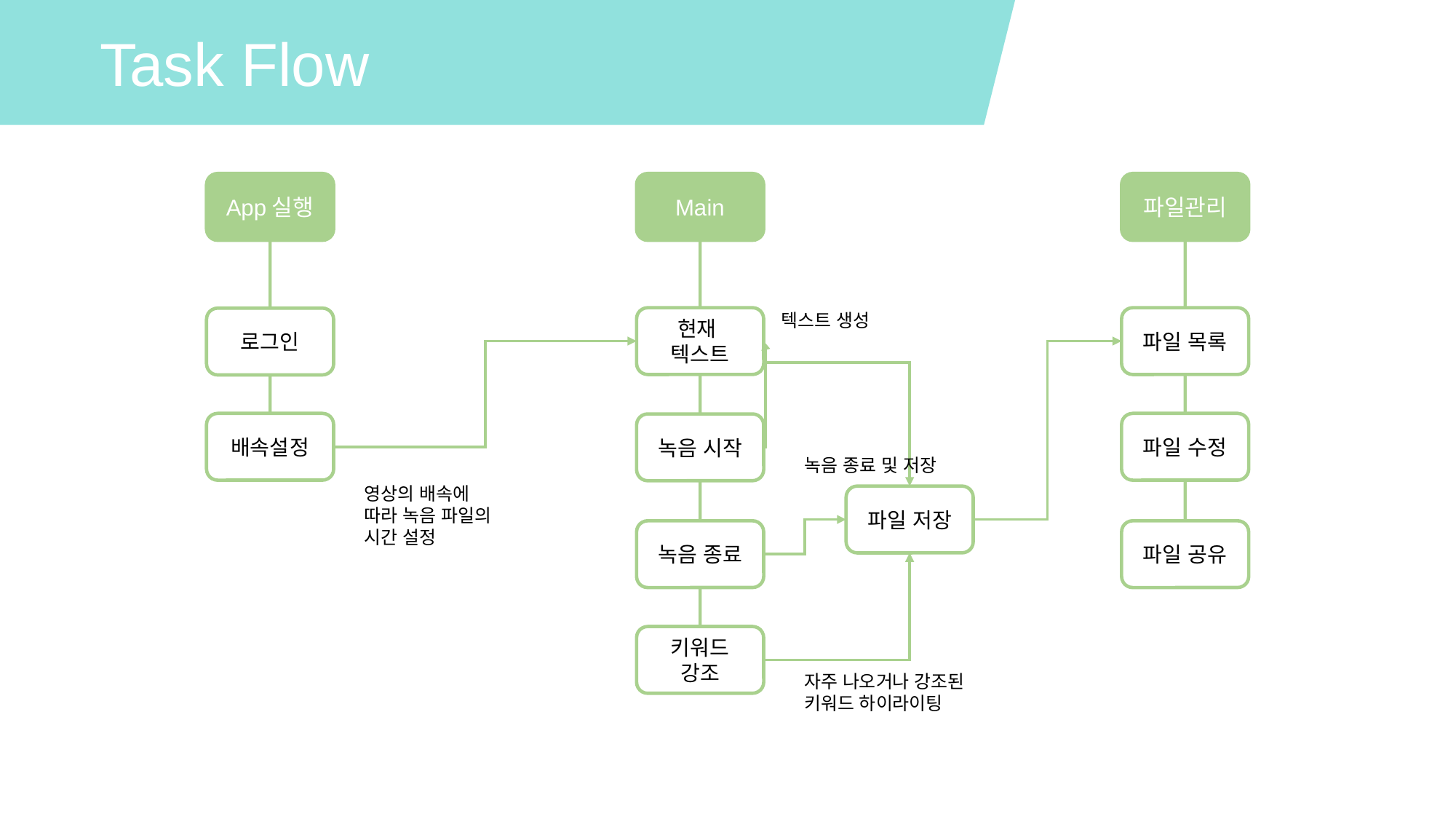

Task Flow
Main
파일관리
App실행
텍스트 생성
현재
텍스트
파일 목록
로그인
배속설정
파일 수정
녹음 시작
녹음 종료 및 저장
영상의 배속에 따라 녹음 파일의 시간 설정
파일 저장
녹음 종료
파일 공유
키워드
강조
자주 나오거나 강조된 키워드 하이라이팅